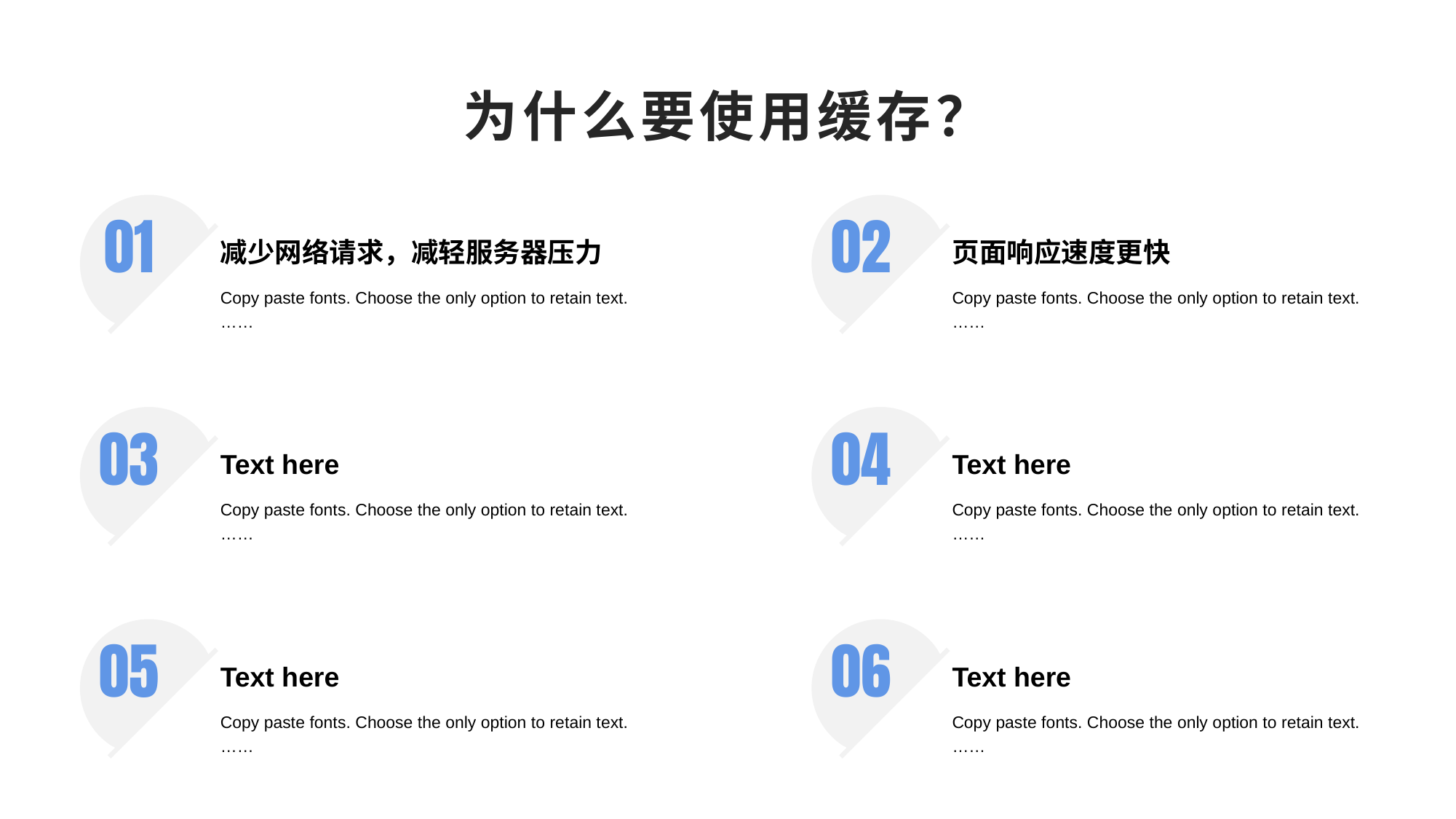

# 为什么要使用缓存？

01
减少网络请求，减轻服务器压力
Copy paste fonts. Choose the only option to retain text.
……

02
页面响应速度更快
Copy paste fonts. Choose the only option to retain text.
……

03
Text here
Copy paste fonts. Choose the only option to retain text.
……

04
Text here
Copy paste fonts. Choose the only option to retain text.
……

05
Text here
Copy paste fonts. Choose the only option to retain text.
……

06
Text here
Copy paste fonts. Choose the only option to retain text.
……